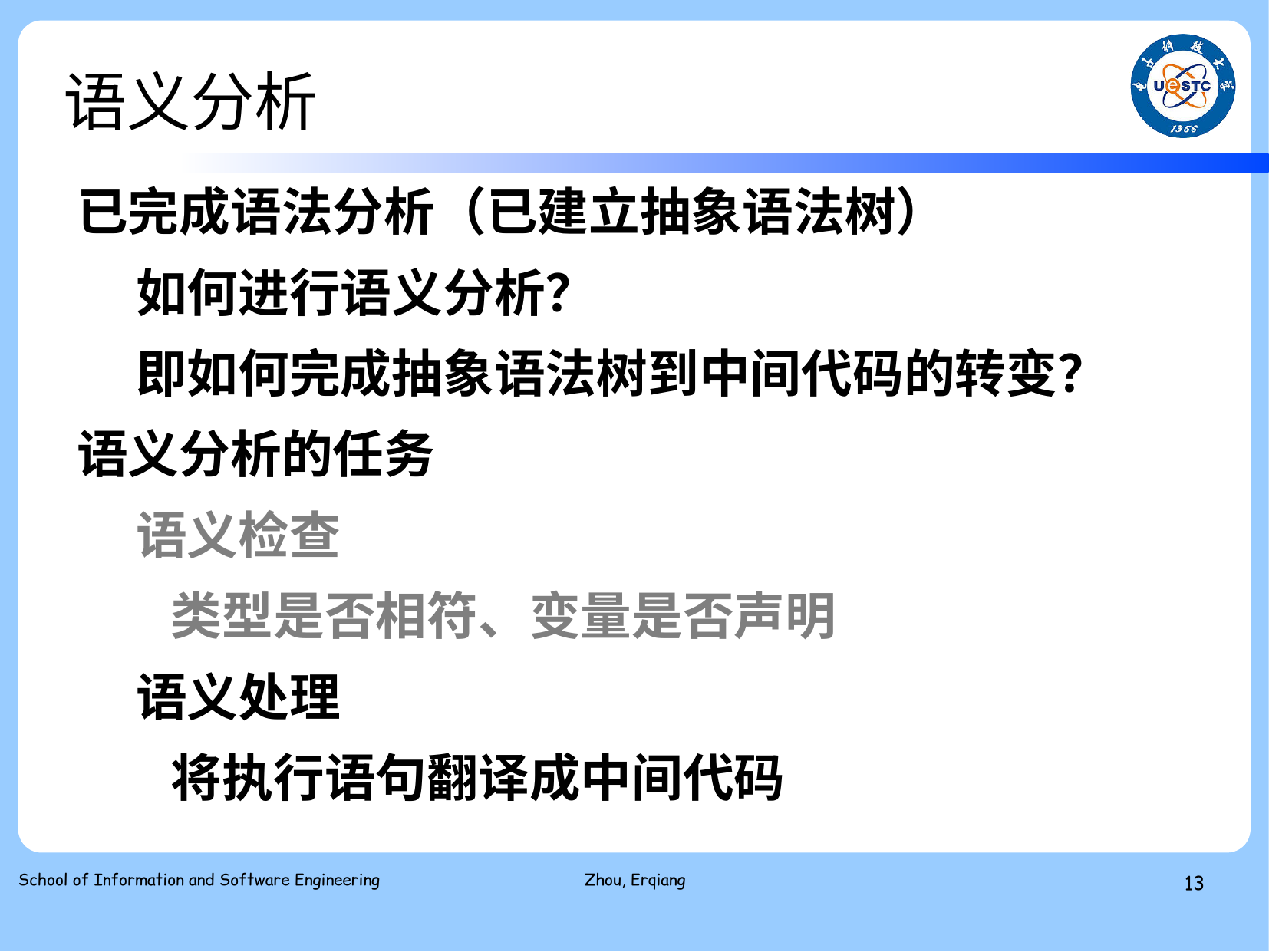

# 语义分析
已完成语法分析（已建立抽象语法树）
    如何进行语义分析？
    即如何完成抽象语法树到中间代码的转变？
语义分析的任务
    语义检查
       类型是否相符、变量是否声明
    语义处理
       将执行语句翻译成中间代码
School of Information and Software Engineering
Zhou, Erqiang
13